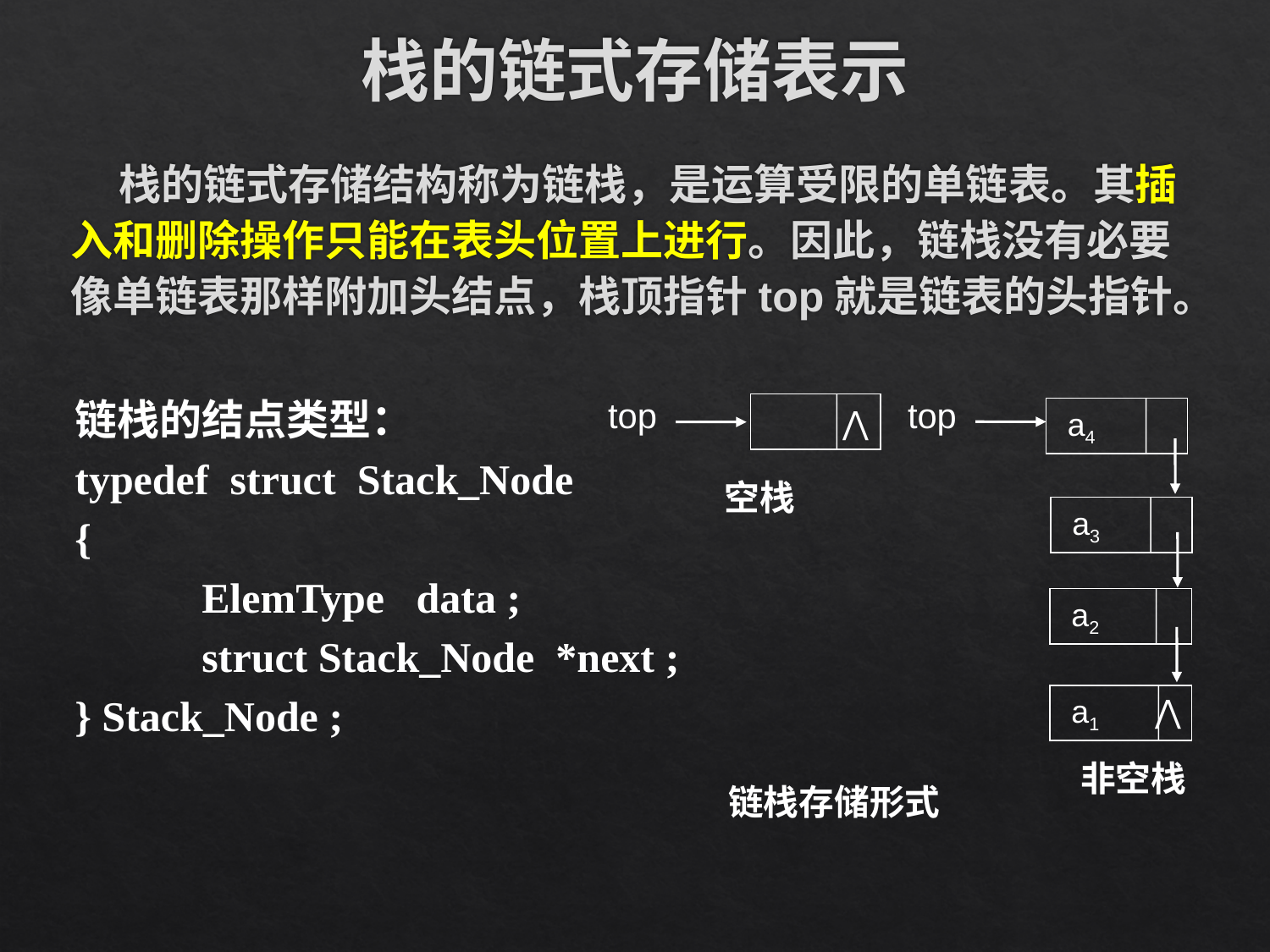

栈的链式存储表示
# 栈的链式存储结构称为链栈，是运算受限的单链表。其插入和删除操作只能在表头位置上进行。因此，链栈没有必要像单链表那样附加头结点，栈顶指针top就是链表的头指针。
链栈的结点类型：
typedef  struct  Stack_Node
{
	ElemType   data ;
	struct Stack_Node  *next ;
} Stack_Node ;
top

 a4

 a3

 a2

 a1           ⋀

非空栈
top

         ⋀

空栈
链栈存储形式